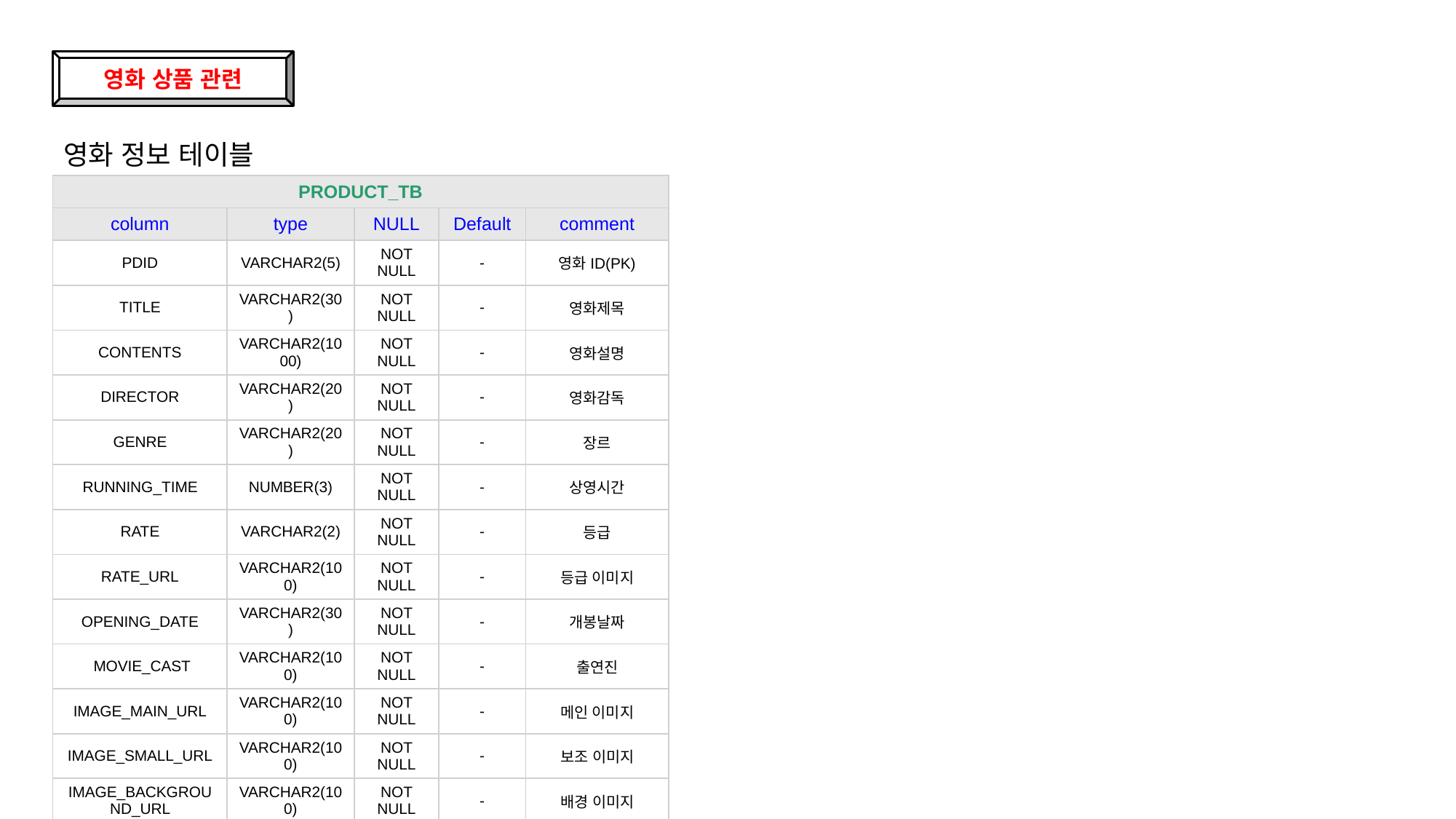

영화 상품 관련
영화 정보 테이블
| PRODUCT\_TB |  |  |  |  |
| --- | --- | --- | --- | --- |
| column | type | NULL | Default | comment |
| PDID | VARCHAR2(5) | NOT NULL | - | 영화ID(PK) |
| TITLE | VARCHAR2(30) | NOT NULL | - | 영화제목 |
| CONTENTS | VARCHAR2(1000) | NOT NULL | - | 영화설명 |
| DIRECTOR | VARCHAR2(20) | NOT NULL | - | 영화감독 |
| GENRE | VARCHAR2(20) | NOT NULL | - | 장르 |
| RUNNING\_TIME | NUMBER(3) | NOT NULL | - | 상영시간 |
| RATE | VARCHAR2(2) | NOT NULL | - | 등급 |
| RATE\_URL | VARCHAR2(100) | NOT NULL | - | 등급 이미지 |
| OPENING\_DATE | VARCHAR2(30) | NOT NULL | - | 개봉날짜 |
| MOVIE\_CAST | VARCHAR2(100) | NOT NULL | - | 출연진 |
| IMAGE\_MAIN\_URL | VARCHAR2(100) | NOT NULL | - | 메인 이미지 |
| IMAGE\_SMALL\_URL | VARCHAR2(100) | NOT NULL | - | 보조 이미지 |
| IMAGE\_BACKGROUND\_URL | VARCHAR2(100) | NOT NULL | - | 배경 이미지 |
| IMAGE\_THRIL1\_URL | VARCHAR2(100) | - | NULL | 스릴컷 이미지 |
| IMAGE\_THRIL2\_URL | VARCHAR2(100) | - | NULL | 스릴컷 이미지 |
| IMAGE\_THRIL3\_URL | VARCHAR2(100) | - | NULL | 스릴컷 이미지 |